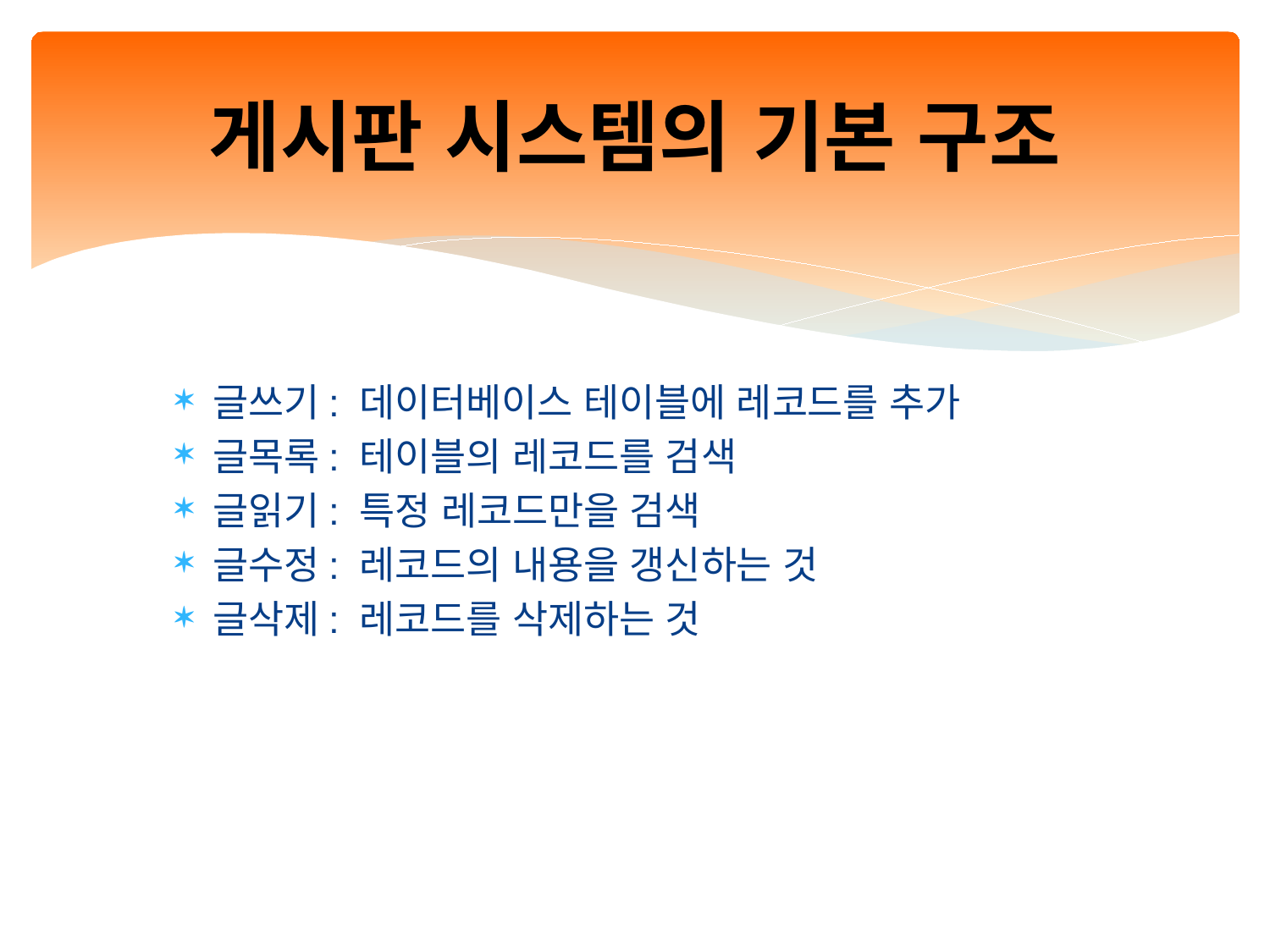

# 게시판 시스템의 기본 구조
글쓰기: 데이터베이스 테이블에 레코드를 추가
글목록: 테이블의 레코드를 검색
글읽기: 특정 레코드만을 검색
글수정: 레코드의 내용을 갱신하는 것
글삭제: 레코드를 삭제하는 것